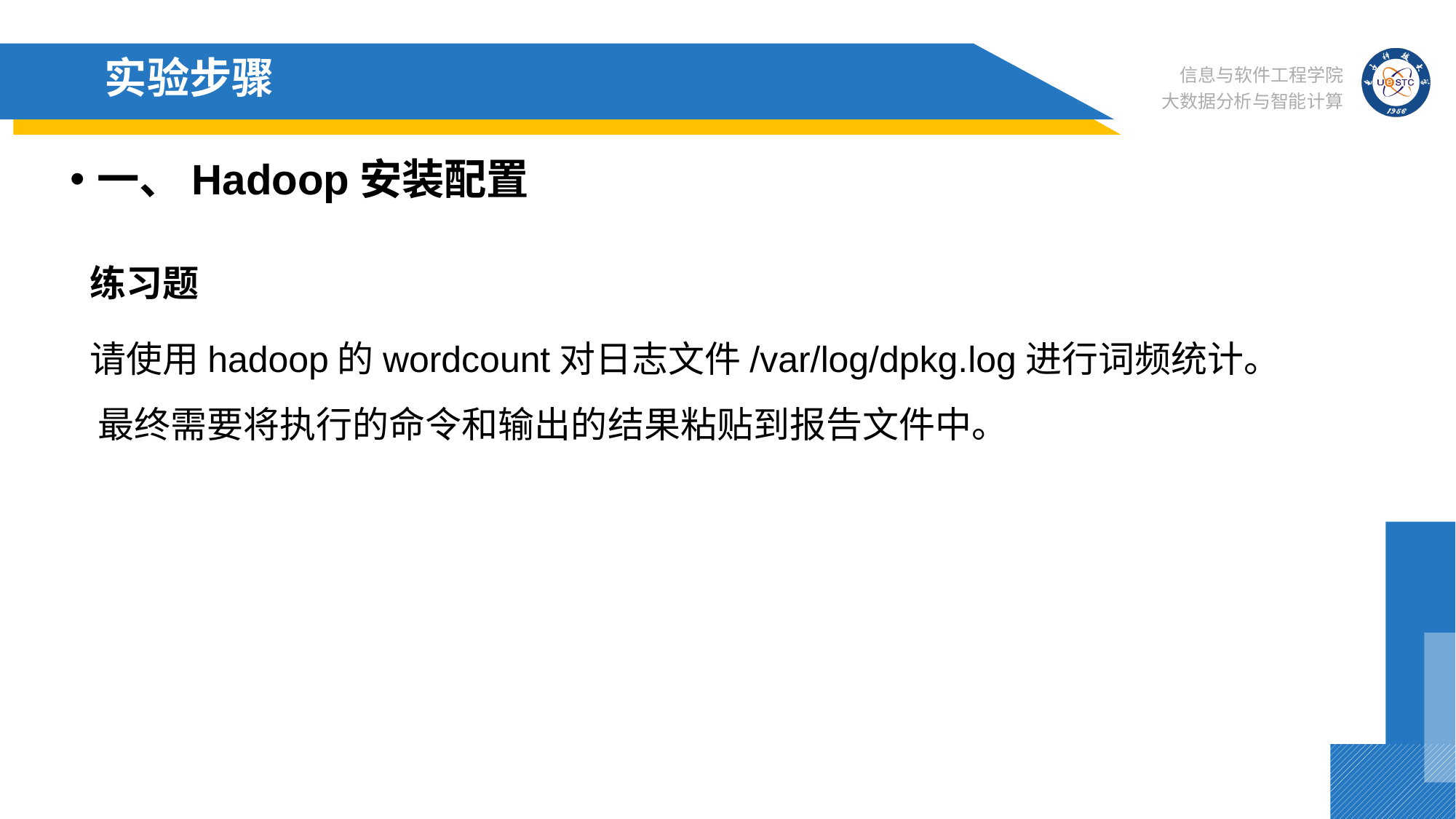

# 实验步骤
一、Hadoop安装配置

练习题
请使用hadoop的wordcount对日志文件/var/log/dpkg.log进行词频统计。 最终需要将执行的命令和输出的结果粘贴到报告文件中。